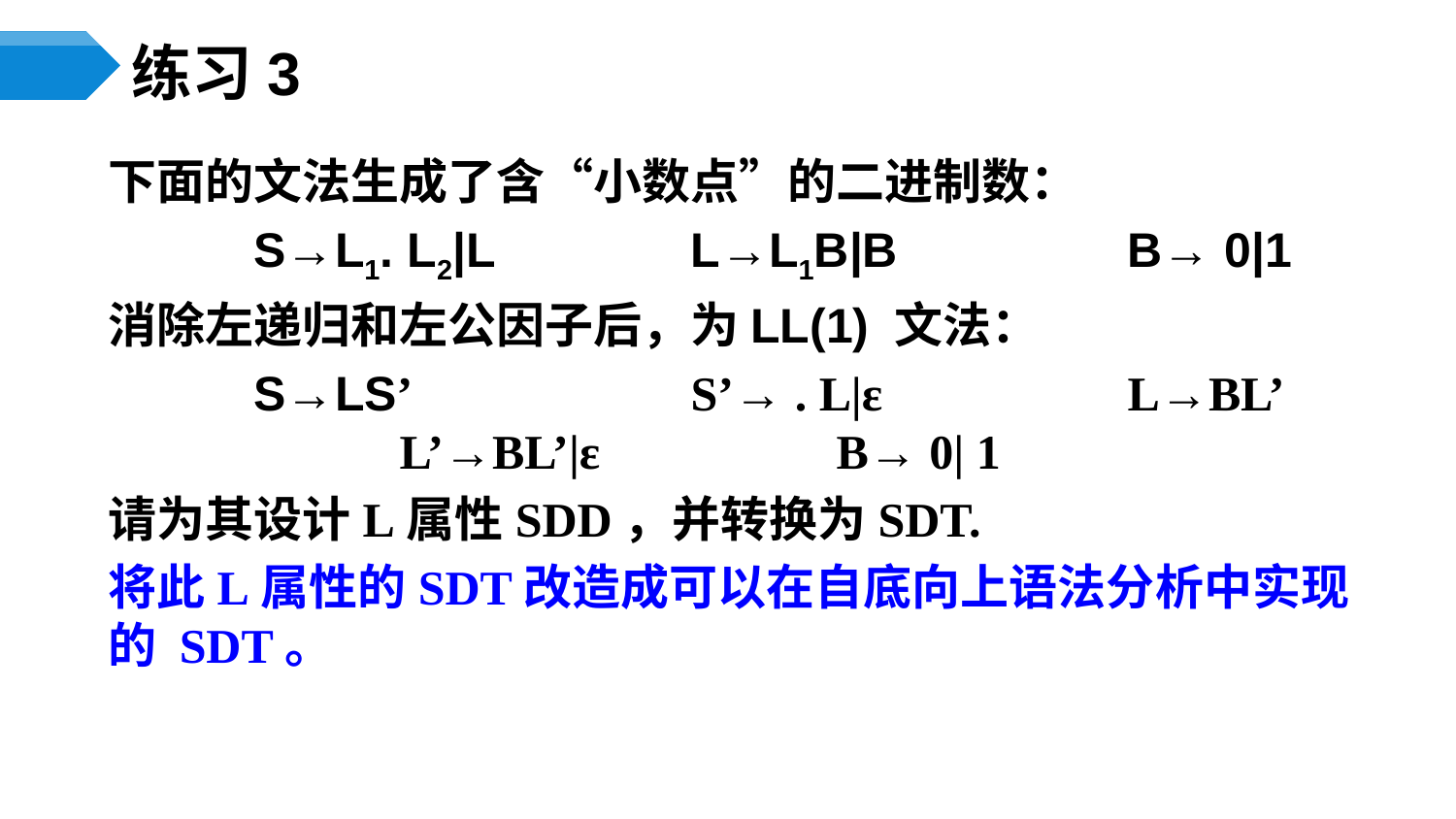

# 练习3
下面的文法生成了含“小数点”的二进制数：
	S→L1. L2|L		L→L1B|B		B→ 0|1
消除左递归和左公因子后，为LL(1) 文法：
	S→LS’		S’→ . L|ε		L→BL’		L’→BL’|ε		B→ 0| 1
请为其设计L属性SDD，并转换为SDT.
将此L属性的SDT改造成可以在自底向上语法分析中实现的 SDT。